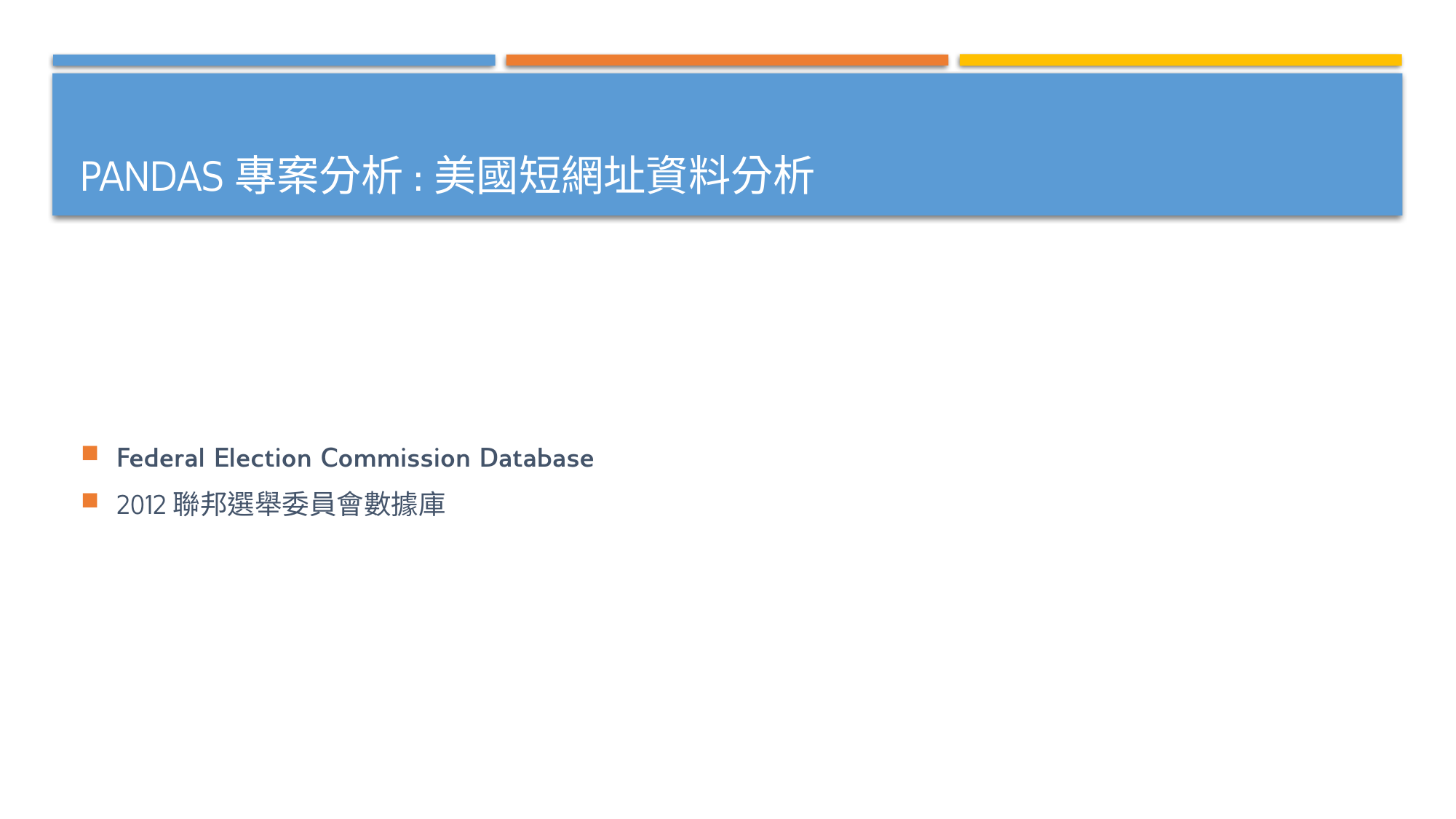

# Pandas專案分析:美國短網址資料分析
Federal Election Commission Database
2012聯邦選舉委員會數據庫